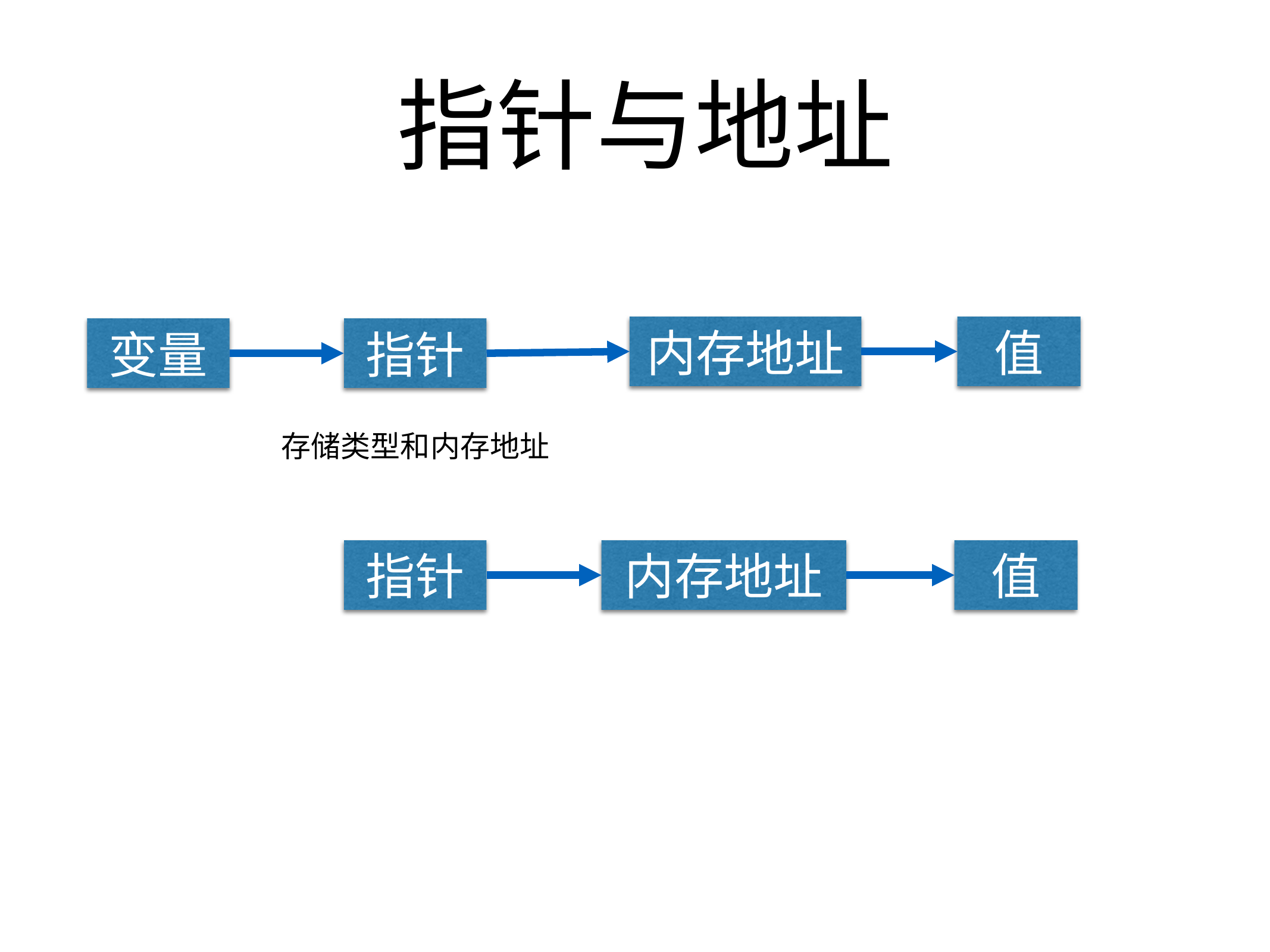

# 指针与地址
内存地址
值
变量
指针
存储类型和内存地址
指针
内存地址
值